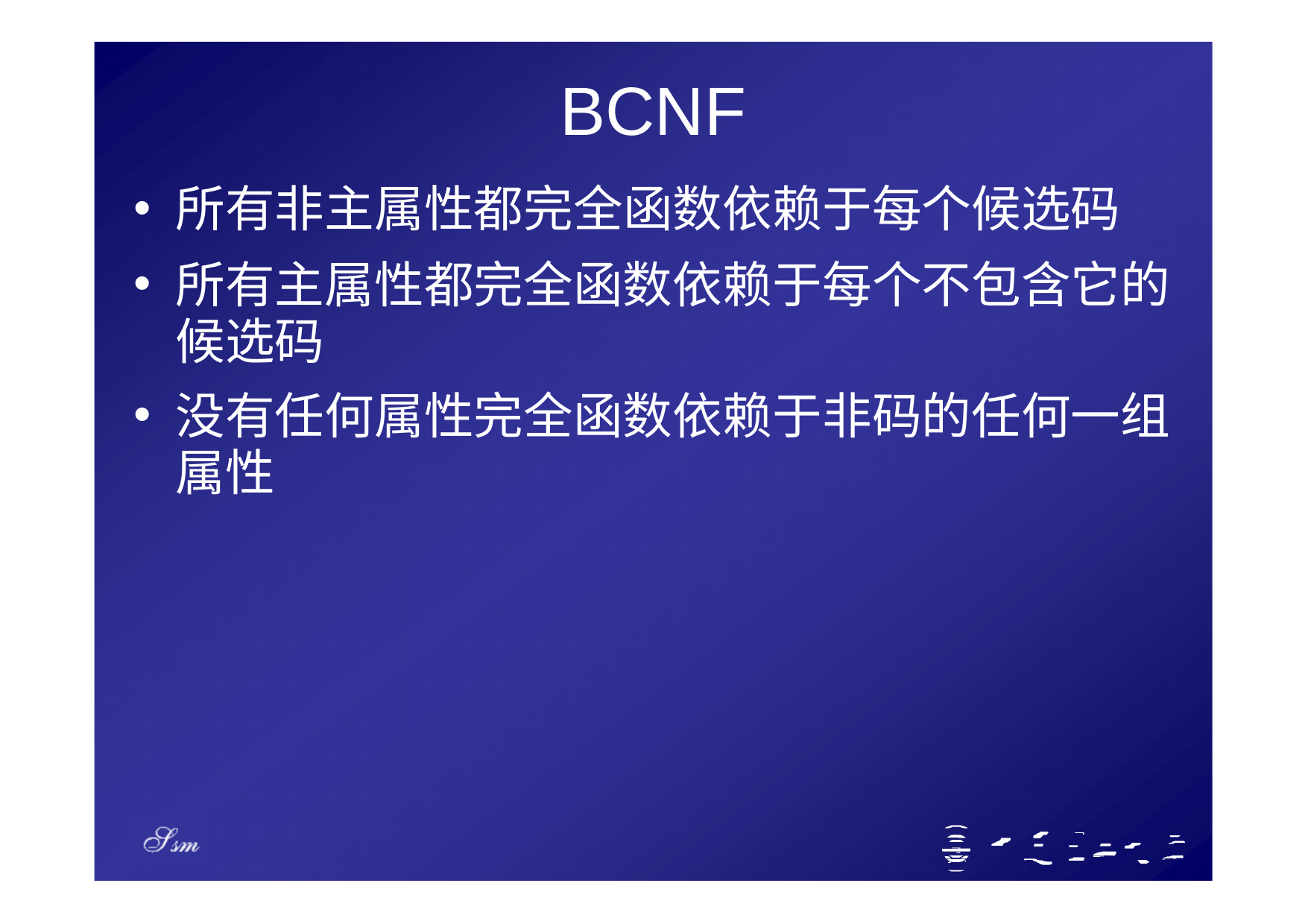

# BCNF
所有非主属性都完全函数依赖于每个候选码
所有主属性都完全函数依赖于每个不包含它的 候选码
没有任何属性完全函数依赖于非码的任何一组 属性

Ssm